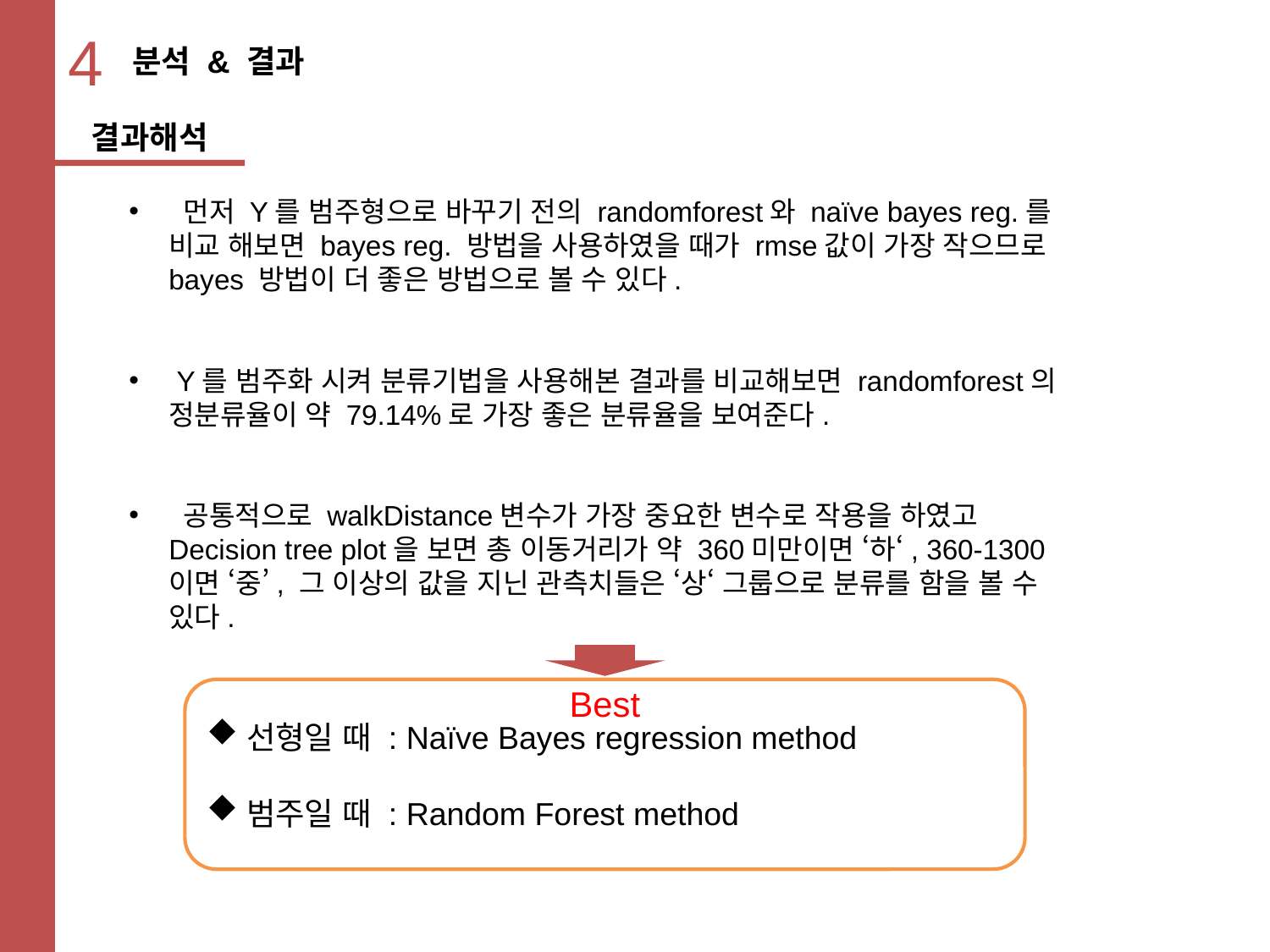

4
분석 & 결과
결과해석

 먼저 Y를 범주형으로 바꾸기 전의 randomforest와 naïve bayes reg.를 비교 해보면 bayes reg. 방법을 사용하였을 때가 rmse값이 가장 작으므로 bayes 방법이 더 좋은 방법으로 볼 수 있다.

 Y를 범주화 시켜 분류기법을 사용해본 결과를 비교해보면 randomforest의 정분류율이 약 79.14%로 가장 좋은 분류율을 보여준다.

 공통적으로 walkDistance변수가 가장 중요한 변수로 작용을 하였고 Decision tree plot을 보면 총 이동거리가 약 360미만이면 ‘하‘, 360-1300이면 ‘중’, 그 이상의 값을 지닌 관측치들은 ‘상‘ 그룹으로 분류를 함을 볼 수 있다.

Best
선형일 때 : Naïve Bayes regression method

범주일 때 : Random Forest method